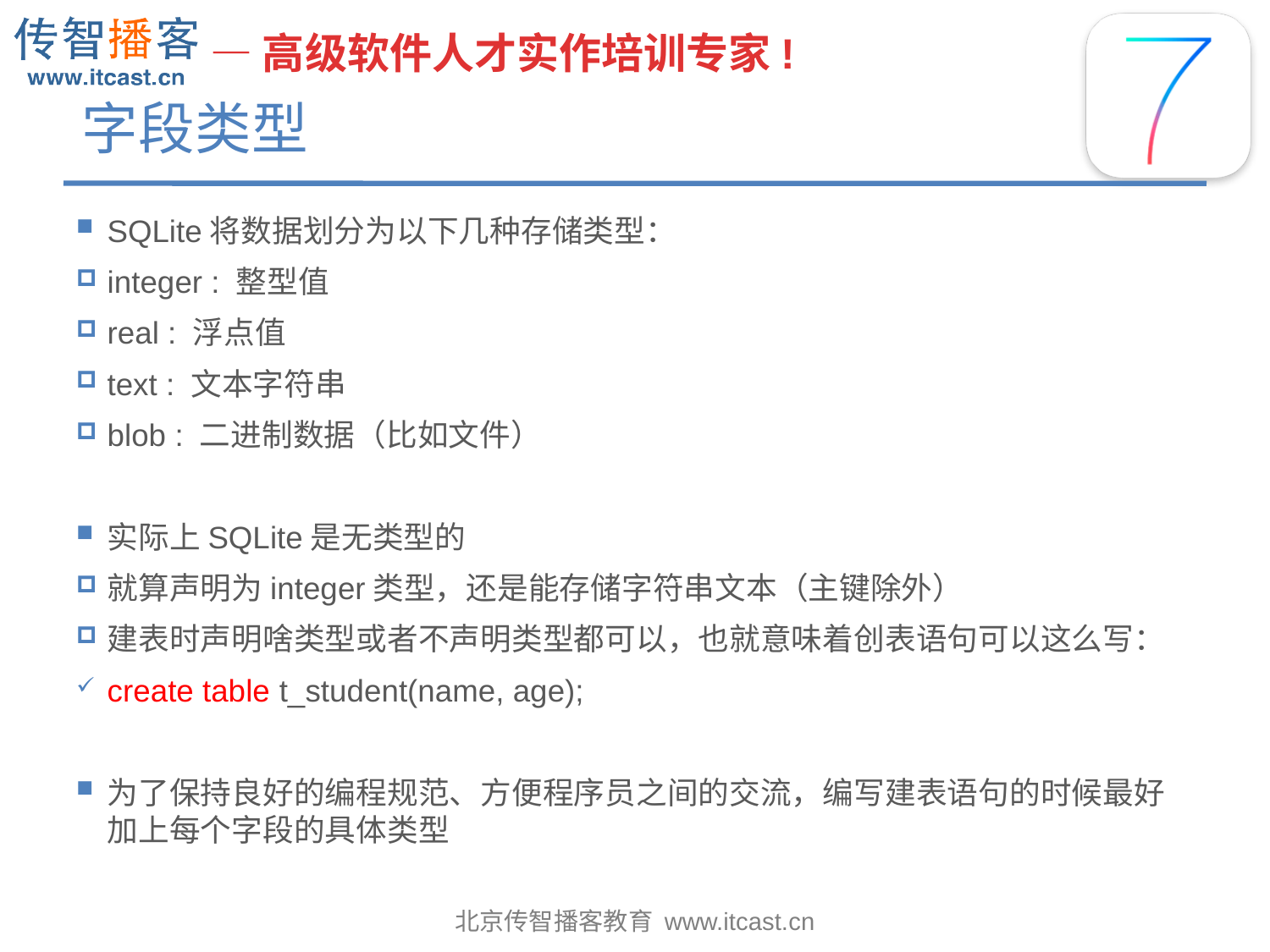

# 字段类型
SQLite将数据划分为以下几种存储类型：
integer : 整型值
real : 浮点值
text : 文本字符串
blob : 二进制数据（比如文件）

实际上SQLite是无类型的
就算声明为integer类型，还是能存储字符串文本（主键除外）
建表时声明啥类型或者不声明类型都可以，也就意味着创表语句可以这么写：
create table t_student(name, age);

为了保持良好的编程规范、方便程序员之间的交流，编写建表语句的时候最好加上每个字段的具体类型